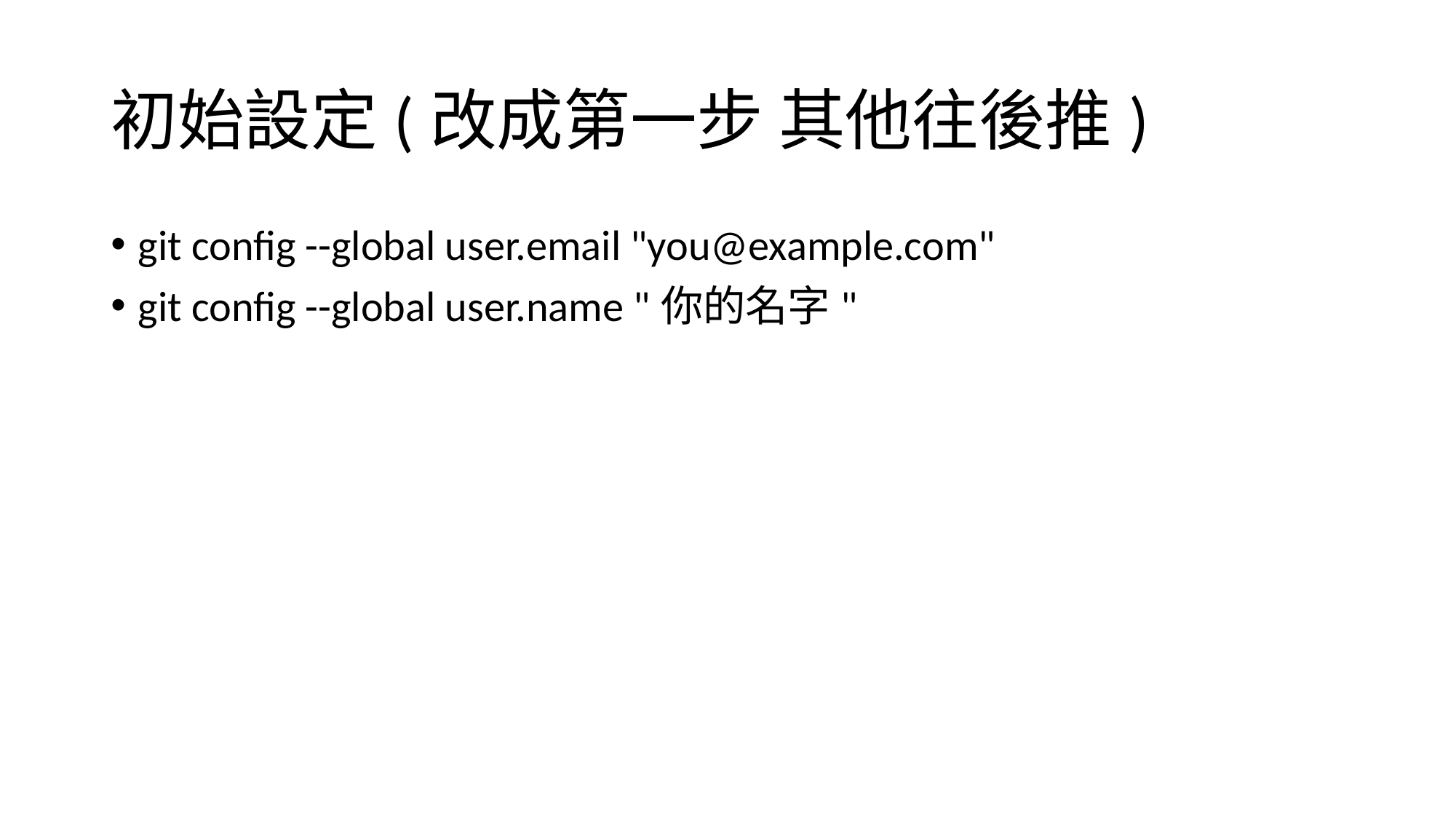

# 初始設定(改成第一步 其他往後推)
git config --global user.email "you@example.com"
git config --global user.name "你的名字"